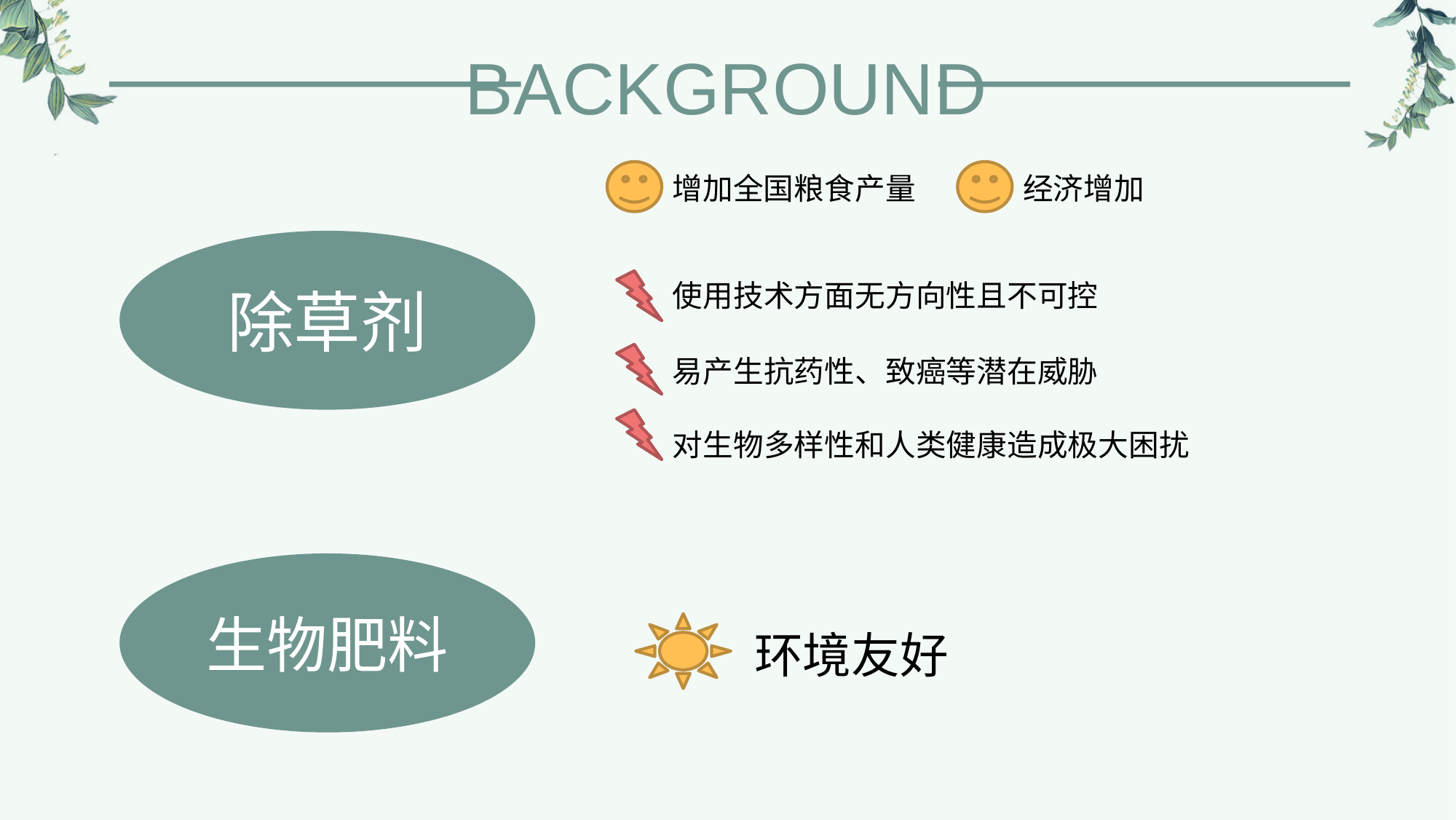

BACKGROUND

增加全国粮食产量
经济增加
除草剂

使用技术方面无方向性且不可控

易产生抗药性、致癌等潜在威胁

对生物多样性和人类健康造成极大困扰
生物肥料

环境友好